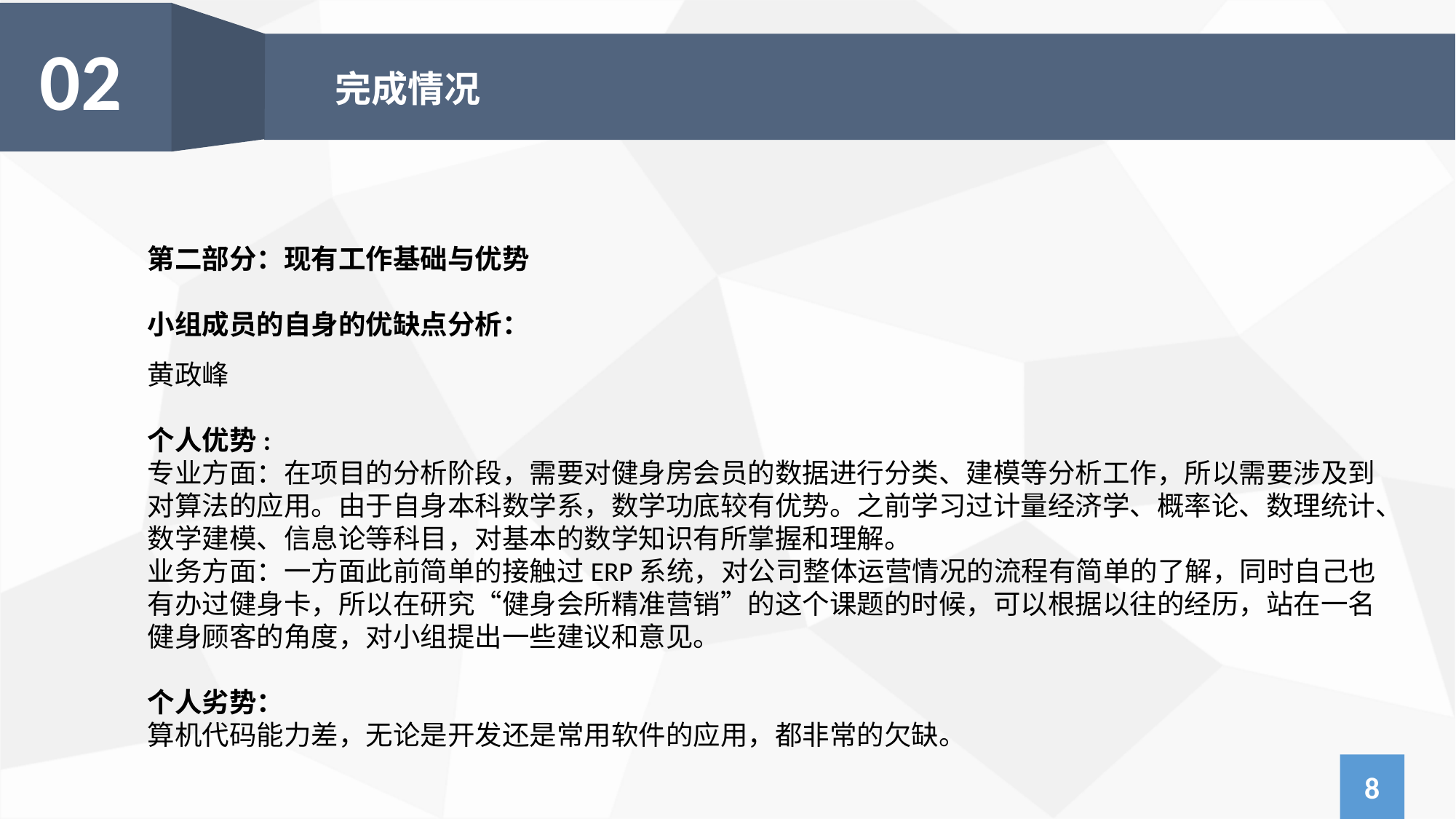

02

完成情况
第二部分：现有工作基础与优势

小组成员的自身的优缺点分析：

黄政峰

个人优势:
专业方面：在项目的分析阶段，需要对健身房会员的数据进行分类、建模等分析工作，所以需要涉及到对算法的应用。由于自身本科数学系，数学功底较有优势。之前学习过计量经济学、概率论、数理统计、数学建模、信息论等科目，对基本的数学知识有所掌握和理解。
业务方面：一方面此前简单的接触过ERP系统，对公司整体运营情况的流程有简单的了解，同时自己也有办过健身卡，所以在研究“健身会所精准营销”的这个课题的时候，可以根据以往的经历，站在一名健身顾客的角度，对小组提出一些建议和意见。

个人劣势：
算机代码能力差，无论是开发还是常用软件的应用，都非常的欠缺。
8